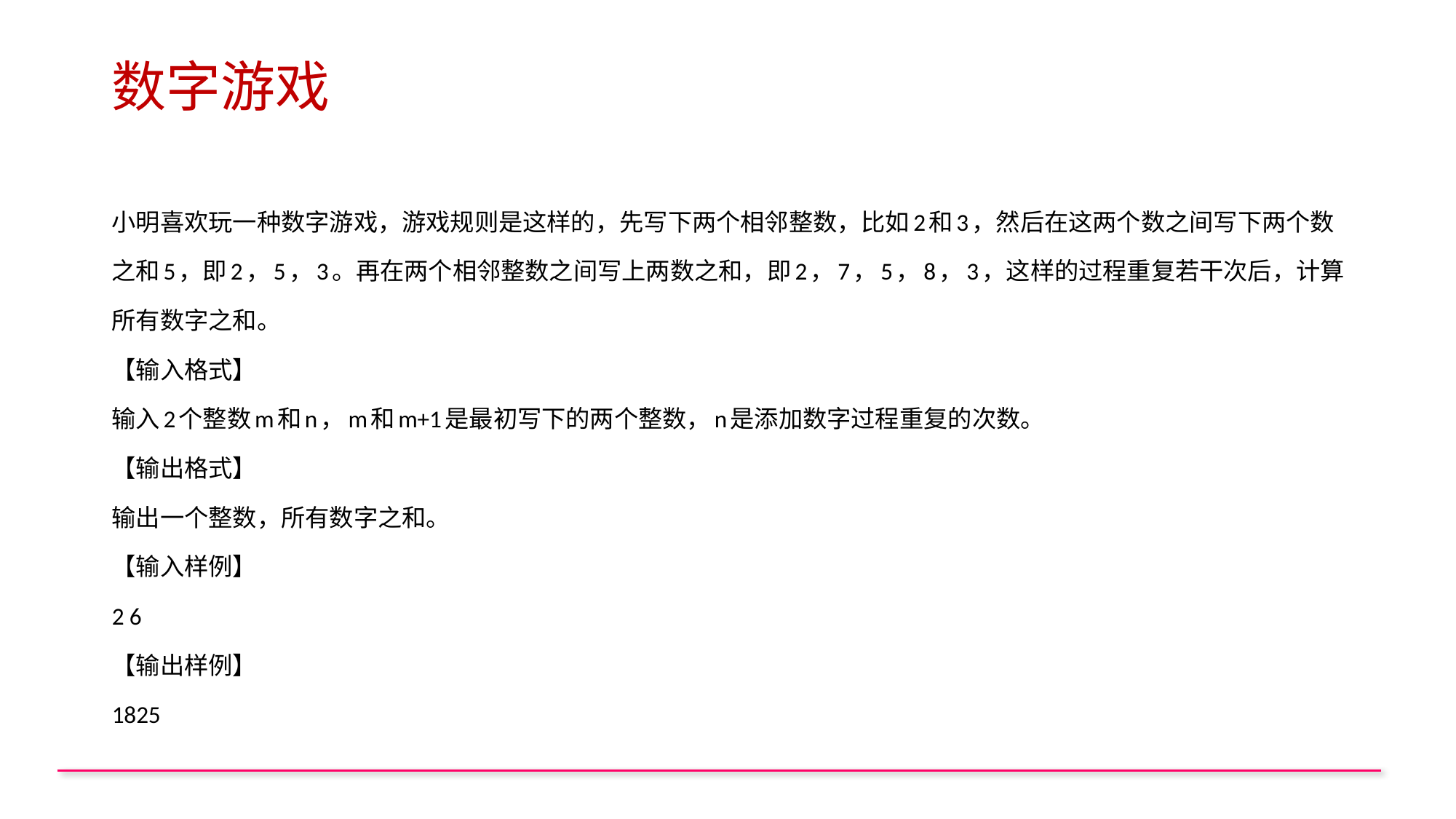

# 数字游戏
小明喜欢玩一种数字游戏，游戏规则是这样的，先写下两个相邻整数，比如2和3，然后在这两个数之间写下两个数之和5，即2，5，3。再在两个相邻整数之间写上两数之和，即2，7，5，8，3，这样的过程重复若干次后，计算所有数字之和。
【输入格式】
输入2个整数m和n，m和m+1是最初写下的两个整数，n是添加数字过程重复的次数。
【输出格式】
输出一个整数，所有数字之和。
【输入样例】
2 6
【输出样例】
1825